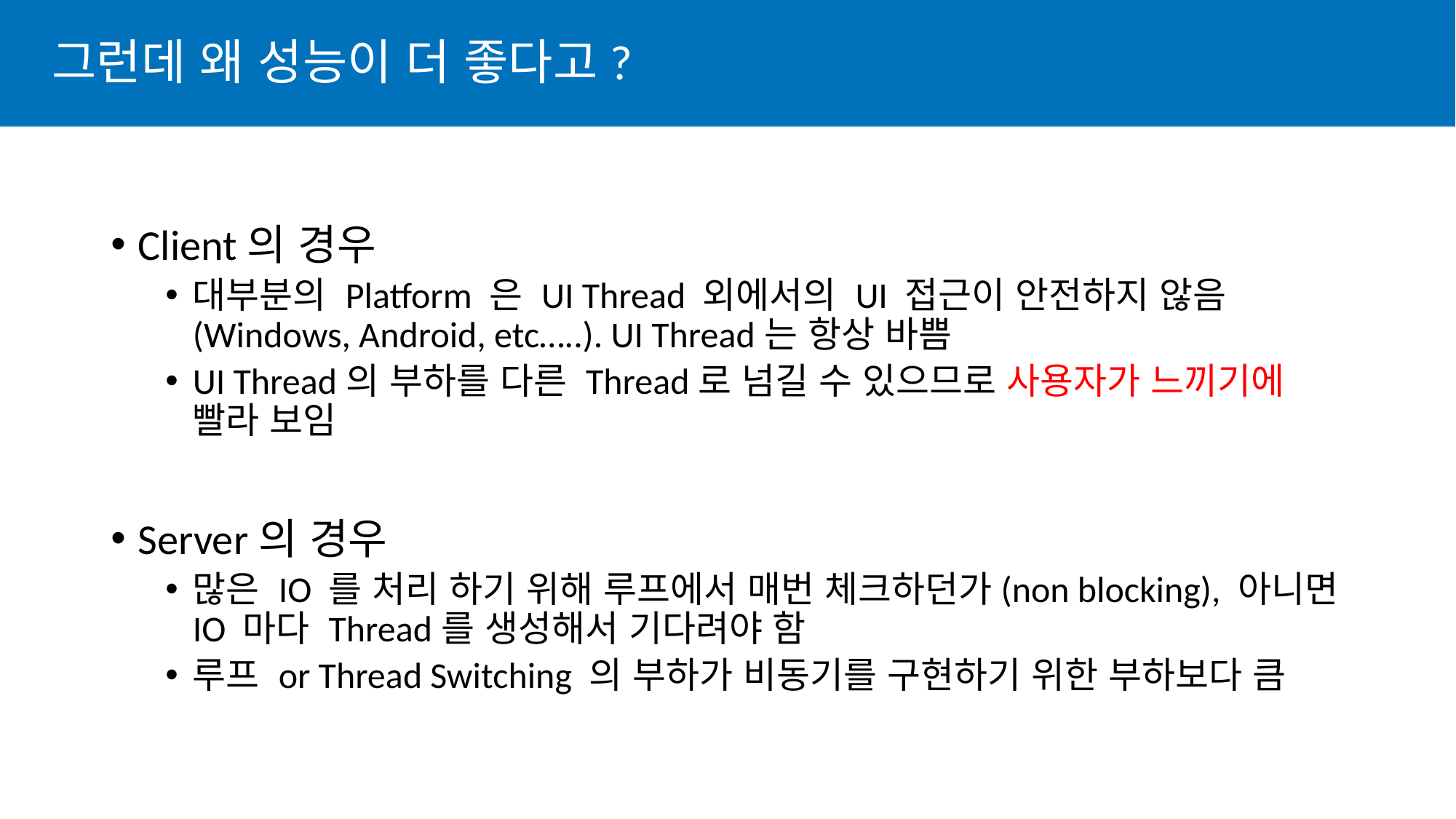

# 그런데 왜 성능이 더 좋다고?
Client의 경우
대부분의 Platform 은 UI Thread 외에서의 UI 접근이 안전하지 않음(Windows, Android, etc…..). UI Thread는 항상 바쁨
UI Thread의 부하를 다른 Thread로 넘길 수 있으므로 사용자가 느끼기에 빨라 보임

Server의 경우
많은 IO 를 처리 하기 위해 루프에서 매번 체크하던가(non blocking), 아니면 IO 마다 Thread를 생성해서 기다려야 함
루프 or Thread Switching 의 부하가 비동기를 구현하기 위한 부하보다 큼